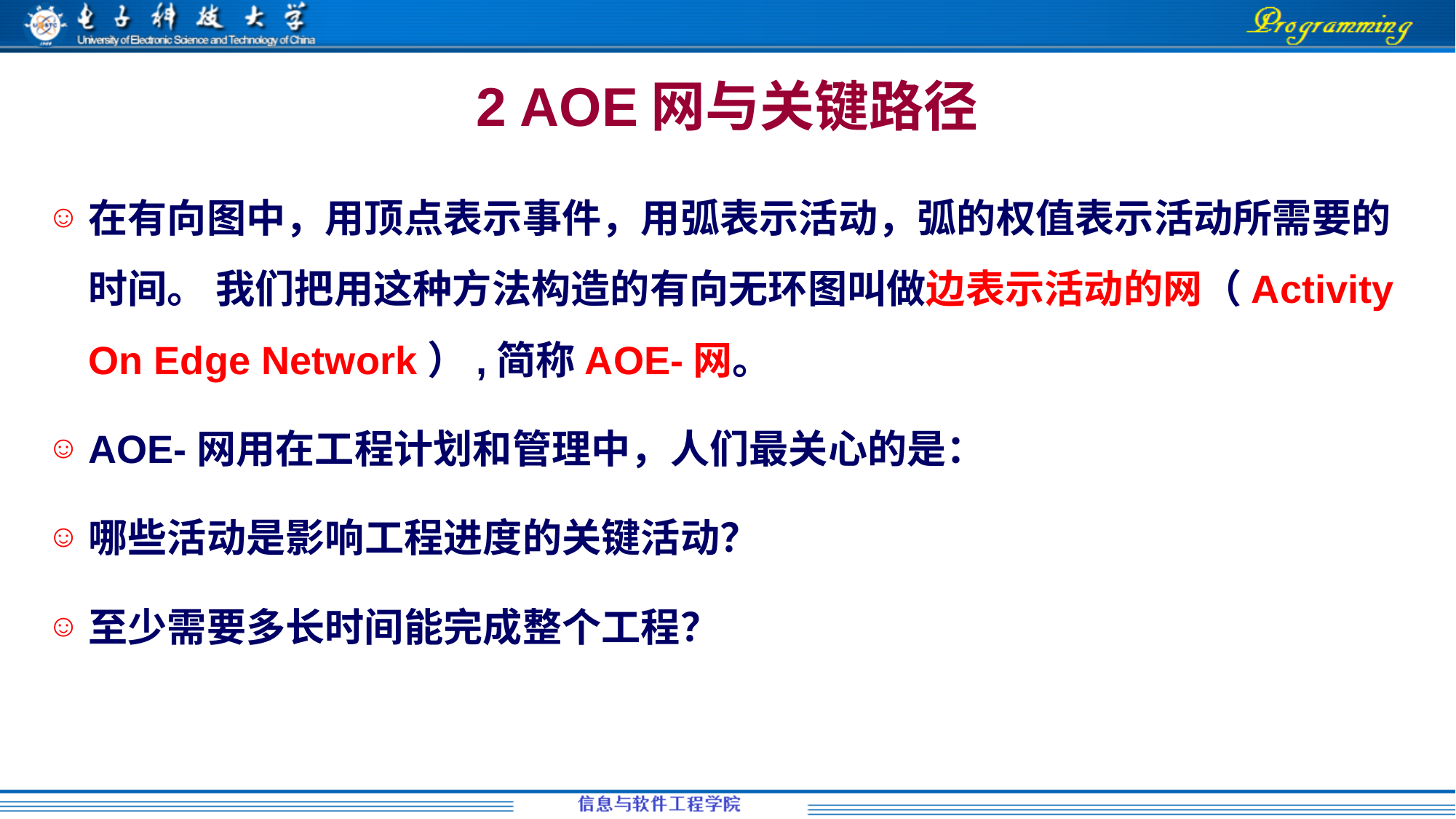

# 2 AOE网与关键路径
在有向图中，用顶点表示事件，用弧表示活动，弧的权值表示活动所需要的时间。 我们把用这种方法构造的有向无环图叫做边表示活动的网（Activity On Edge Network）,简称AOE-网。
AOE-网用在工程计划和管理中，人们最关心的是：
哪些活动是影响工程进度的关键活动？
至少需要多长时间能完成整个工程？